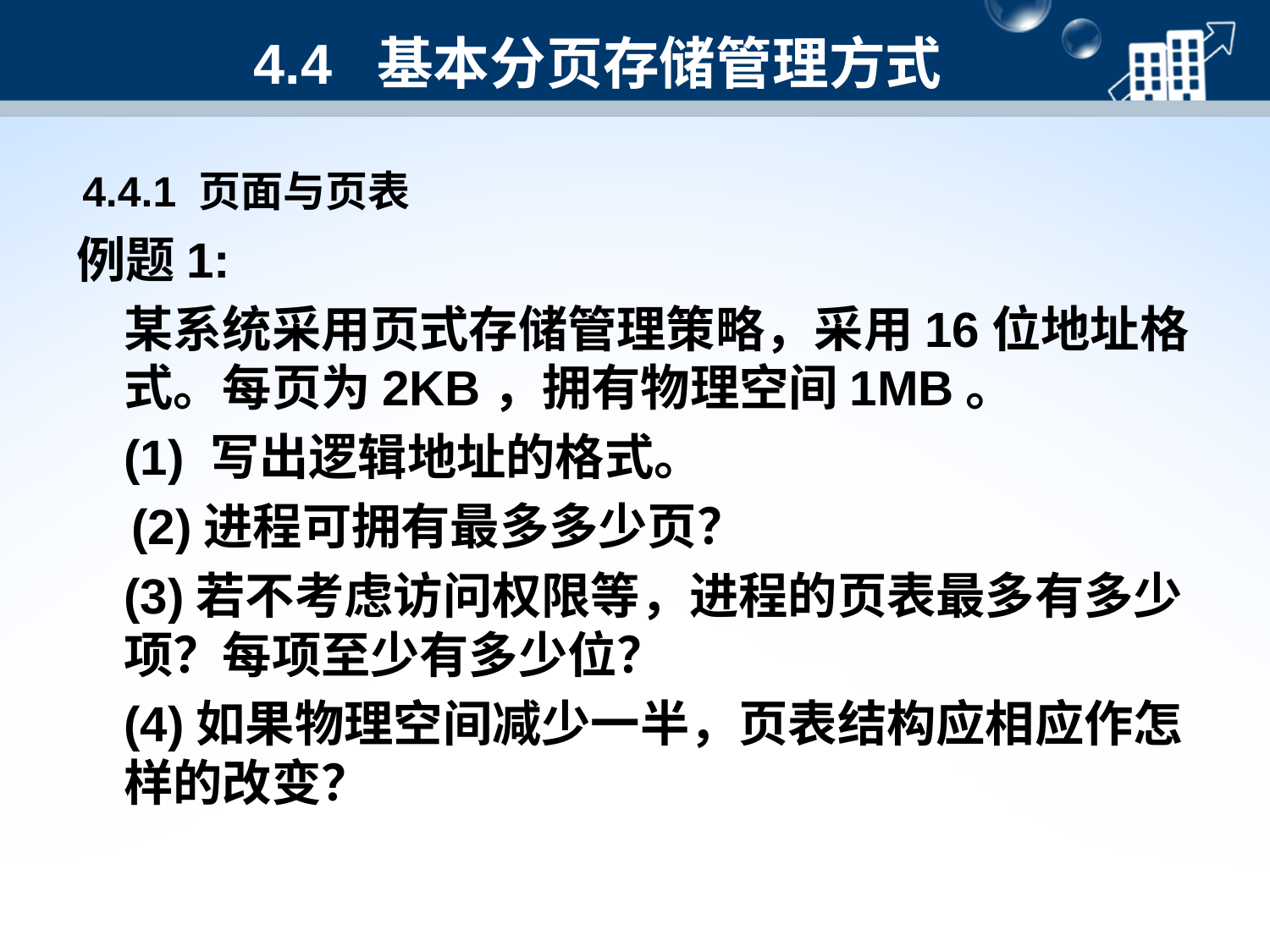

4.4  基本分页存储管理方式
4.4.1 页面与页表
例题1:
	某系统采用页式存储管理策略，采用16位地址格式。每页为2KB，拥有物理空间1MB。
	(1) 写出逻辑地址的格式。
    (2)进程可拥有最多多少页？
	(3)若不考虑访问权限等，进程的页表最多有多少项？每项至少有多少位？
	(4)如果物理空间减少一半，页表结构应相应作怎样的改变？